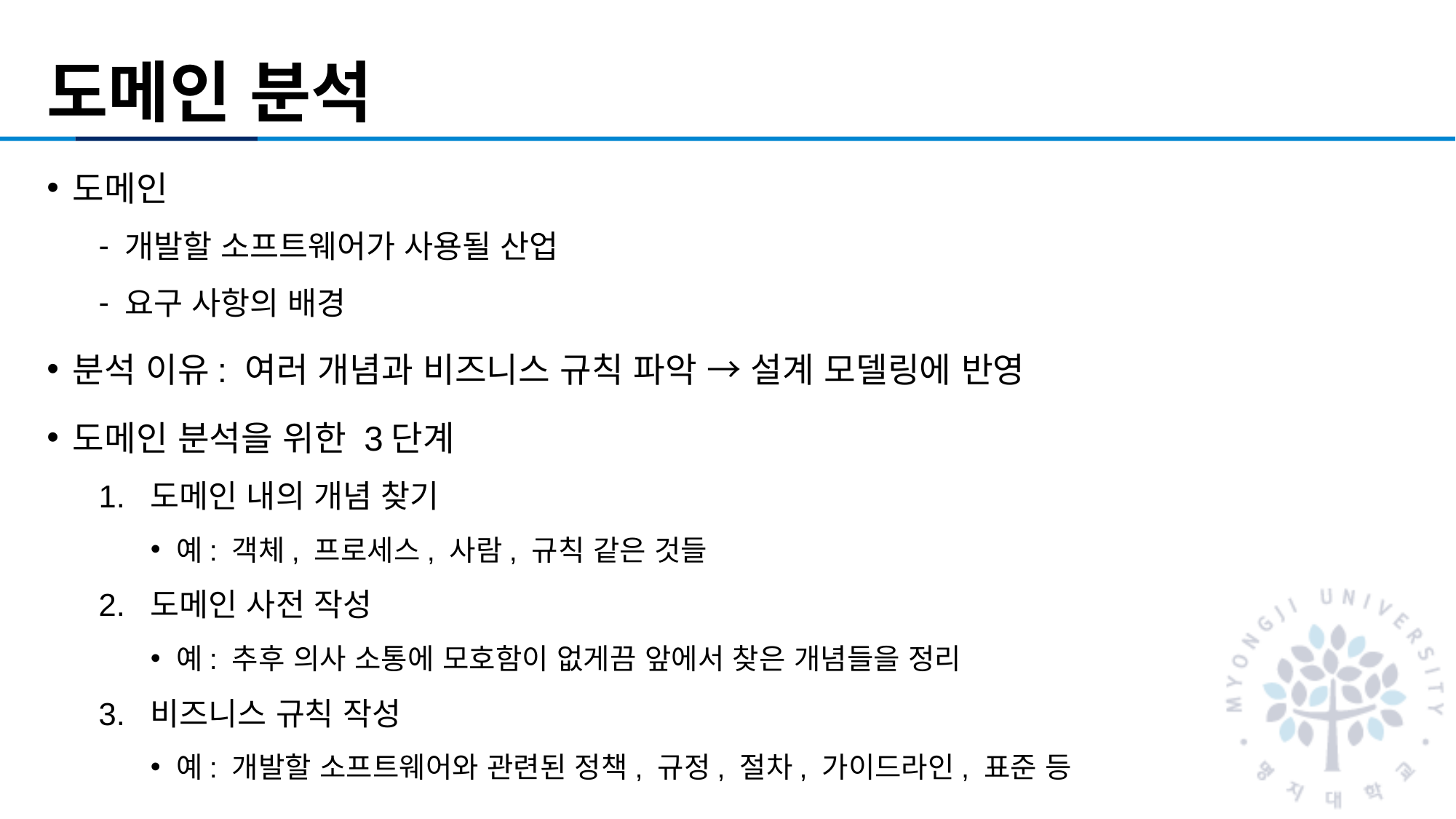

# 도메인 분석
도메인
개발할 소프트웨어가 사용될 산업
요구 사항의 배경
분석 이유: 여러 개념과 비즈니스 규칙 파악 → 설계 모델링에 반영
도메인 분석을 위한 3단계
도메인 내의 개념 찾기
예: 객체, 프로세스, 사람, 규칙 같은 것들
도메인 사전 작성
예: 추후 의사 소통에 모호함이 없게끔 앞에서 찾은 개념들을 정리
비즈니스 규칙 작성
예: 개발할 소프트웨어와 관련된 정책, 규정, 절차, 가이드라인, 표준 등